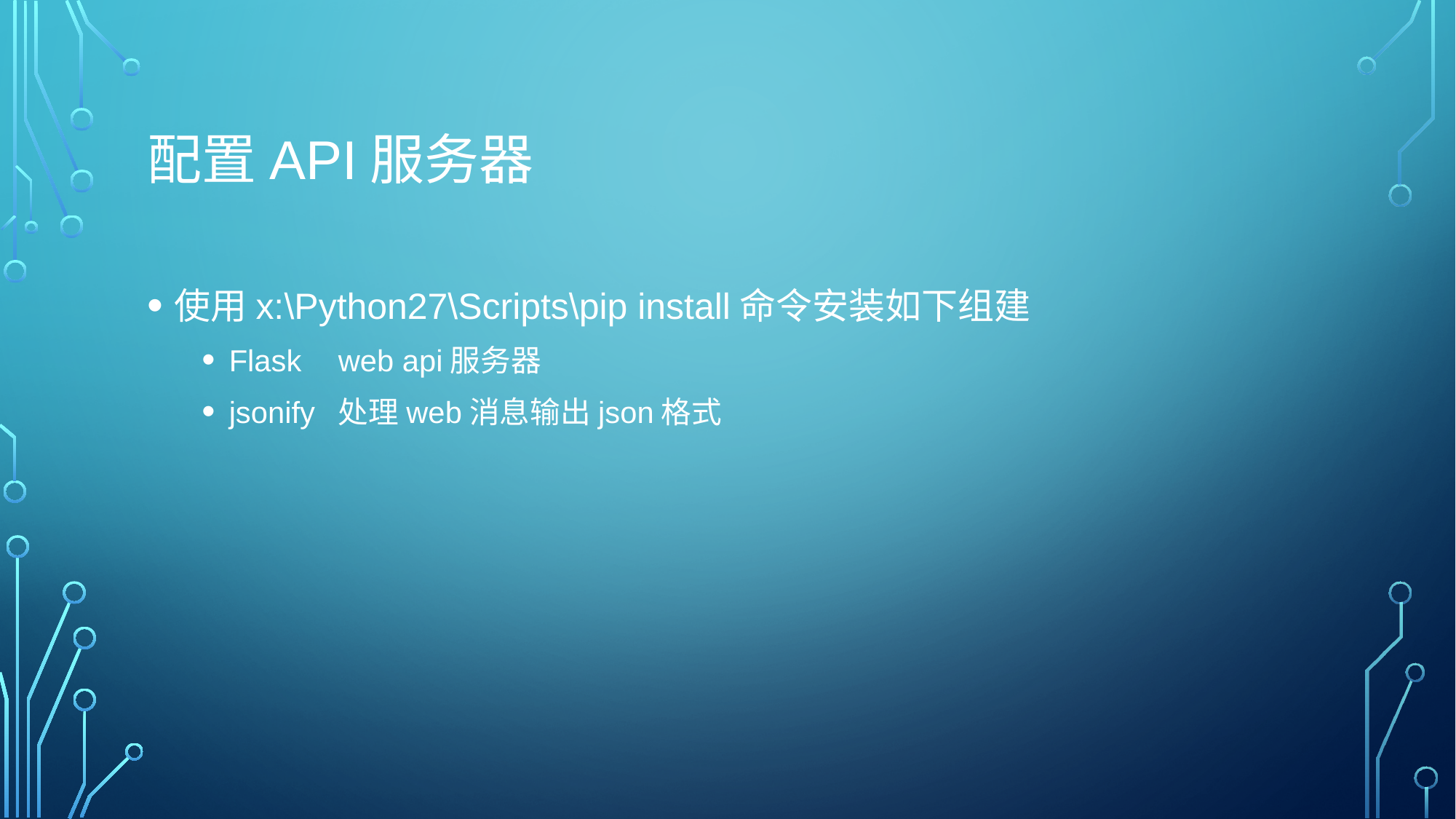

# 配置API服务器
使用x:\Python27\Scripts\pip install命令安装如下组建
Flask	web api服务器
jsonify	处理web消息输出json格式